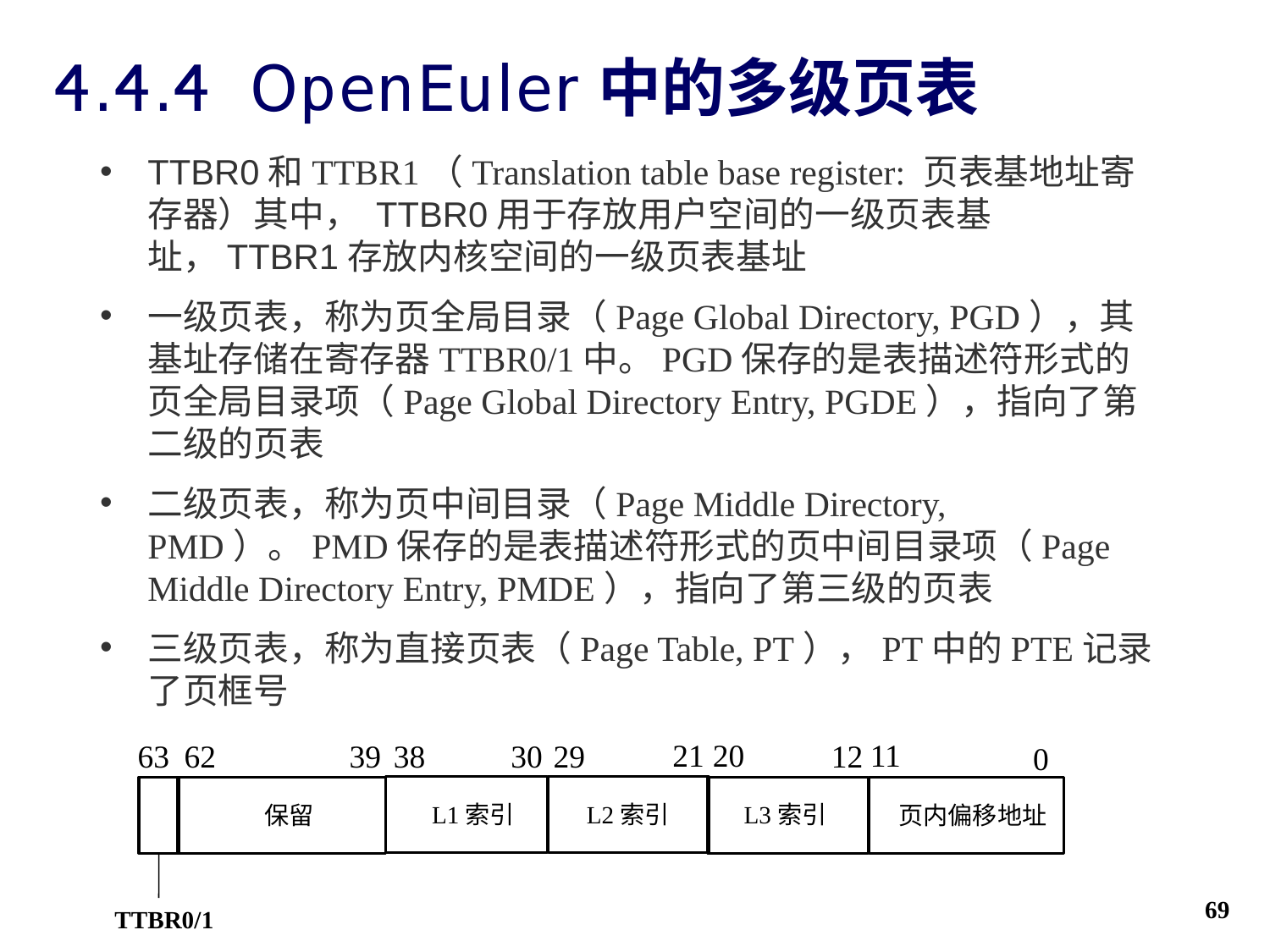

4.4.4  OpenEuler中的多级页表
TTBR0和TTBR1（Translation table base register: 页表基地址寄存器）其中， TTBR0用于存放用户空间的一级页表基址，TTBR1存放内核空间的一级页表基址
一级页表，称为页全局目录（Page Global Directory, PGD），其基址存储在寄存器TTBR0/1中。PGD保存的是表描述符形式的页全局目录项（Page Global Directory Entry, PGDE），指向了第二级的页表
二级页表，称为页中间目录（Page Middle Directory, PMD）。PMD保存的是表描述符形式的页中间目录项（Page Middle Directory Entry, PMDE），指向了第三级的页表
三级页表，称为直接页表（Page Table, PT），PT中的PTE记录了页框号
21
20
11
39
38
30
29
12
62
63
0

L1索引
L2索引
L3索引
页内偏移地址
保留
69
TTBR0/1